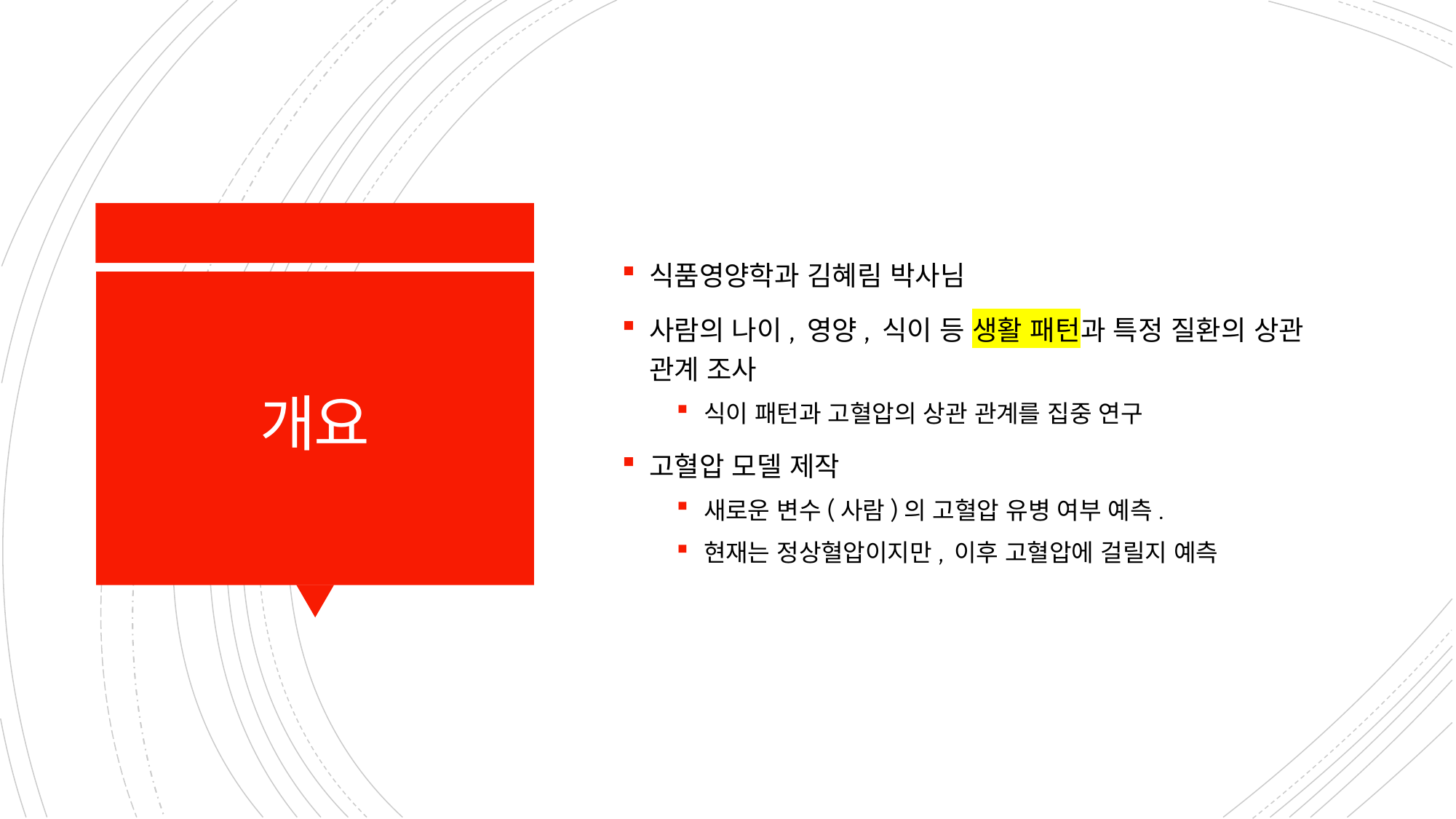

식품영양학과 김혜림 박사님
사람의 나이, 영양, 식이 등 생활 패턴과 특정 질환의 상관 관계 조사
식이 패턴과 고혈압의 상관 관계를 집중 연구
고혈압 모델 제작
새로운 변수(사람)의 고혈압 유병 여부 예측.
현재는 정상혈압이지만, 이후 고혈압에 걸릴지 예측
# 개요